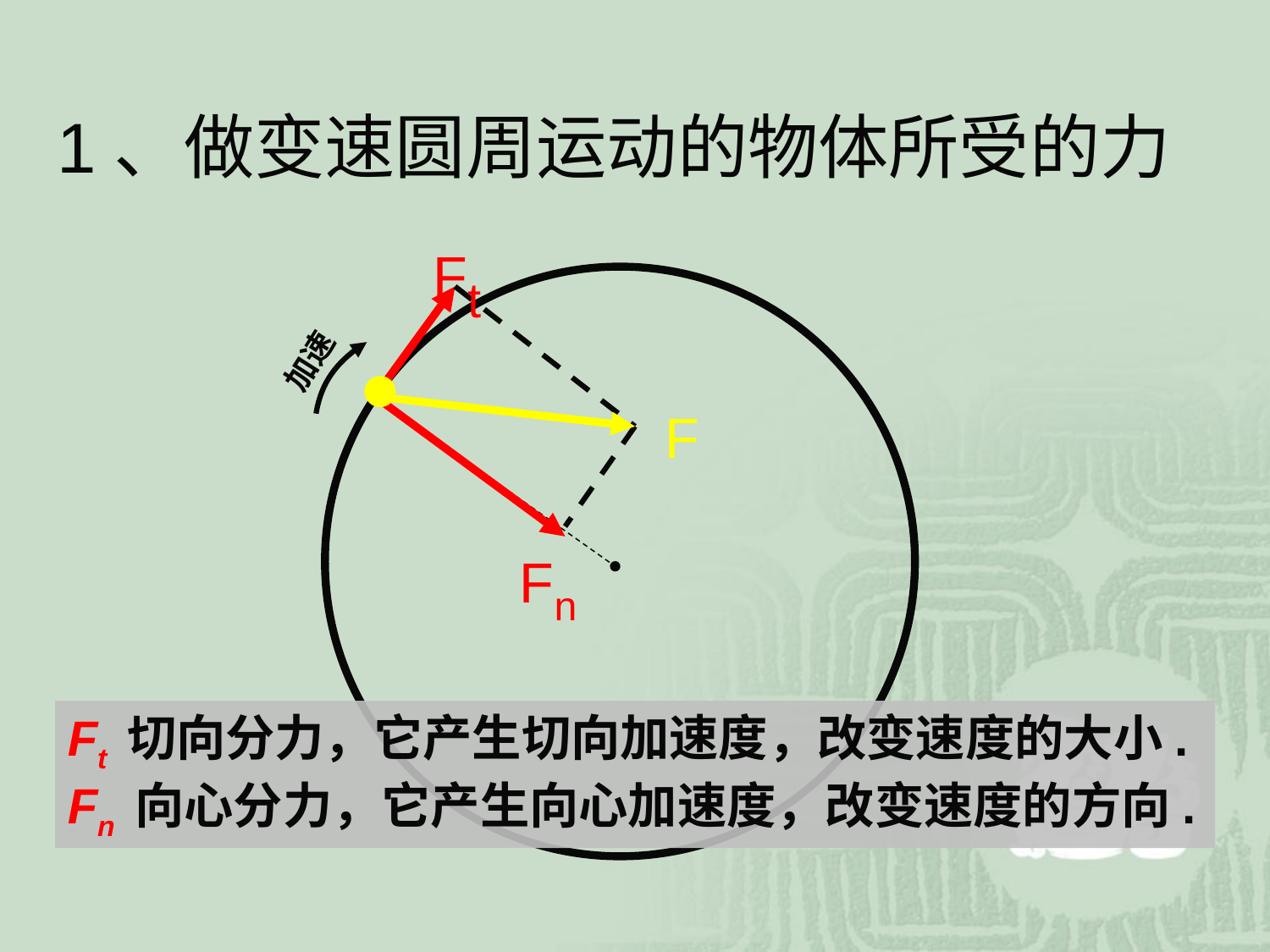

1、做变速圆周运动的物体所受的力
Ft

加速

F

Fn
Ft 切向分力，它产生切向加速度，改变速度的大小.
Fn 向心分力，它产生向心加速度，改变速度的方向.